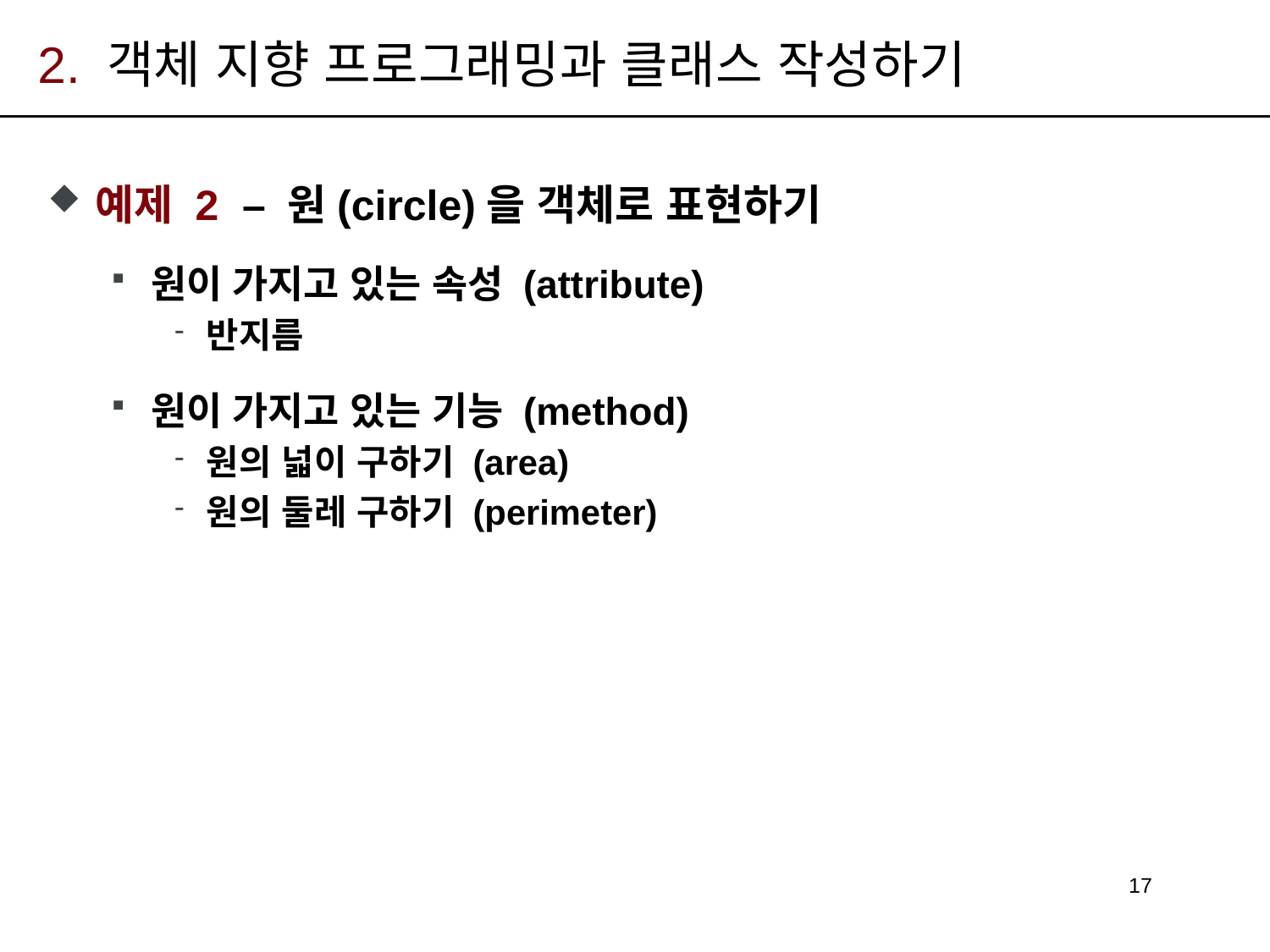

# 2. 객체 지향 프로그래밍과 클래스 작성하기
예제 2  – 원(circle)을 객체로 표현하기
원이 가지고 있는 속성 (attribute)
반지름
원이 가지고 있는 기능 (method)
원의 넓이 구하기 (area)
원의 둘레 구하기 (perimeter)
17